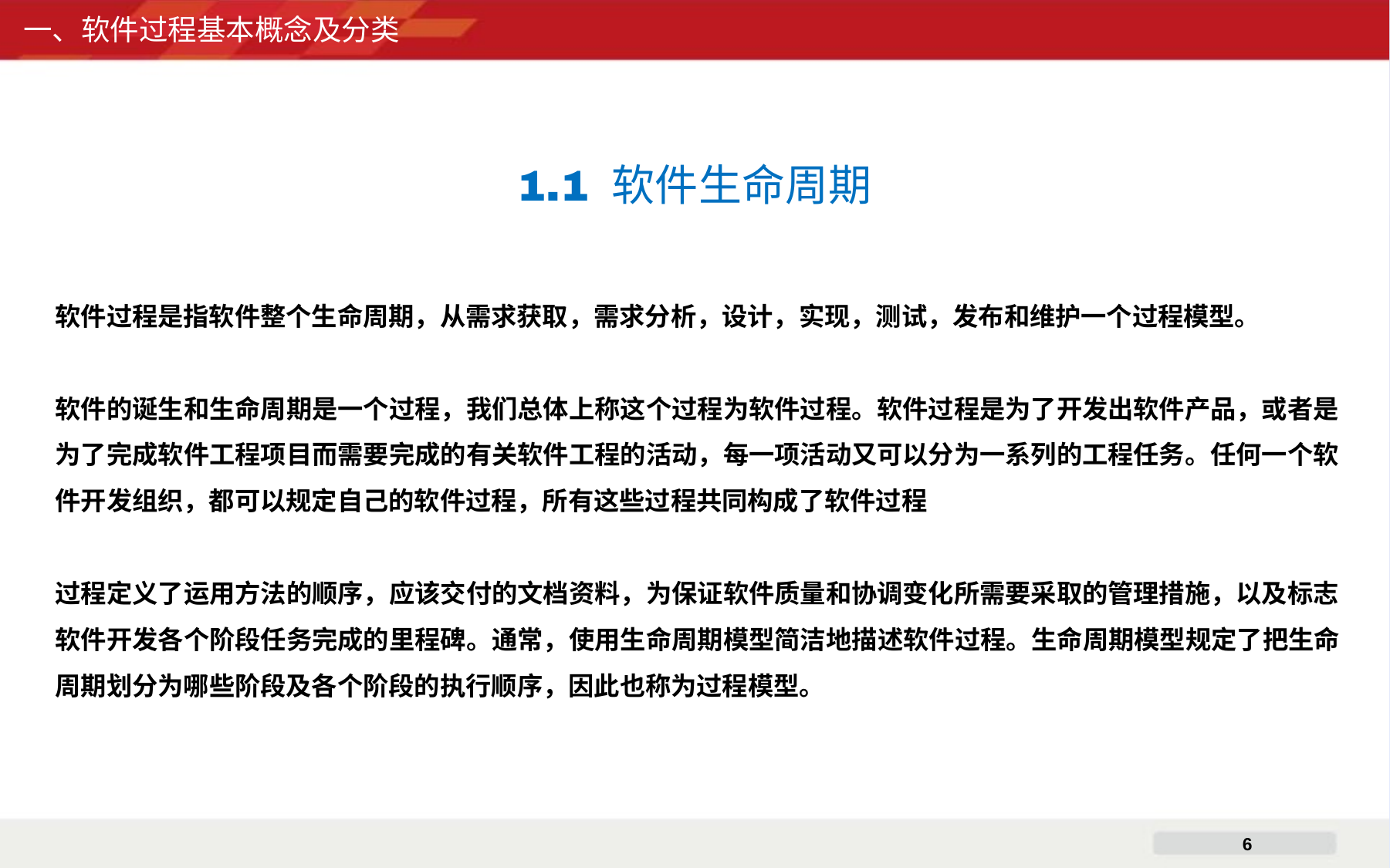

一、软件过程基本概念及分类
# 1.1 软件生命周期
软件过程是指软件整个生命周期，从需求获取，需求分析，设计，实现，测试，发布和维护一个过程模型。

软件的诞生和生命周期是一个过程，我们总体上称这个过程为软件过程。软件过程是为了开发出软件产品，或者是为了完成软件工程项目而需要完成的有关软件工程的活动，每一项活动又可以分为一系列的工程任务。任何一个软件开发组织，都可以规定自己的软件过程，所有这些过程共同构成了软件过程

过程定义了运用方法的顺序，应该交付的文档资料，为保证软件质量和协调变化所需要采取的管理措施，以及标志软件开发各个阶段任务完成的里程碑。通常，使用生命周期模型简洁地描述软件过程。生命周期模型规定了把生命周期划分为哪些阶段及各个阶段的执行顺序，因此也称为过程模型。